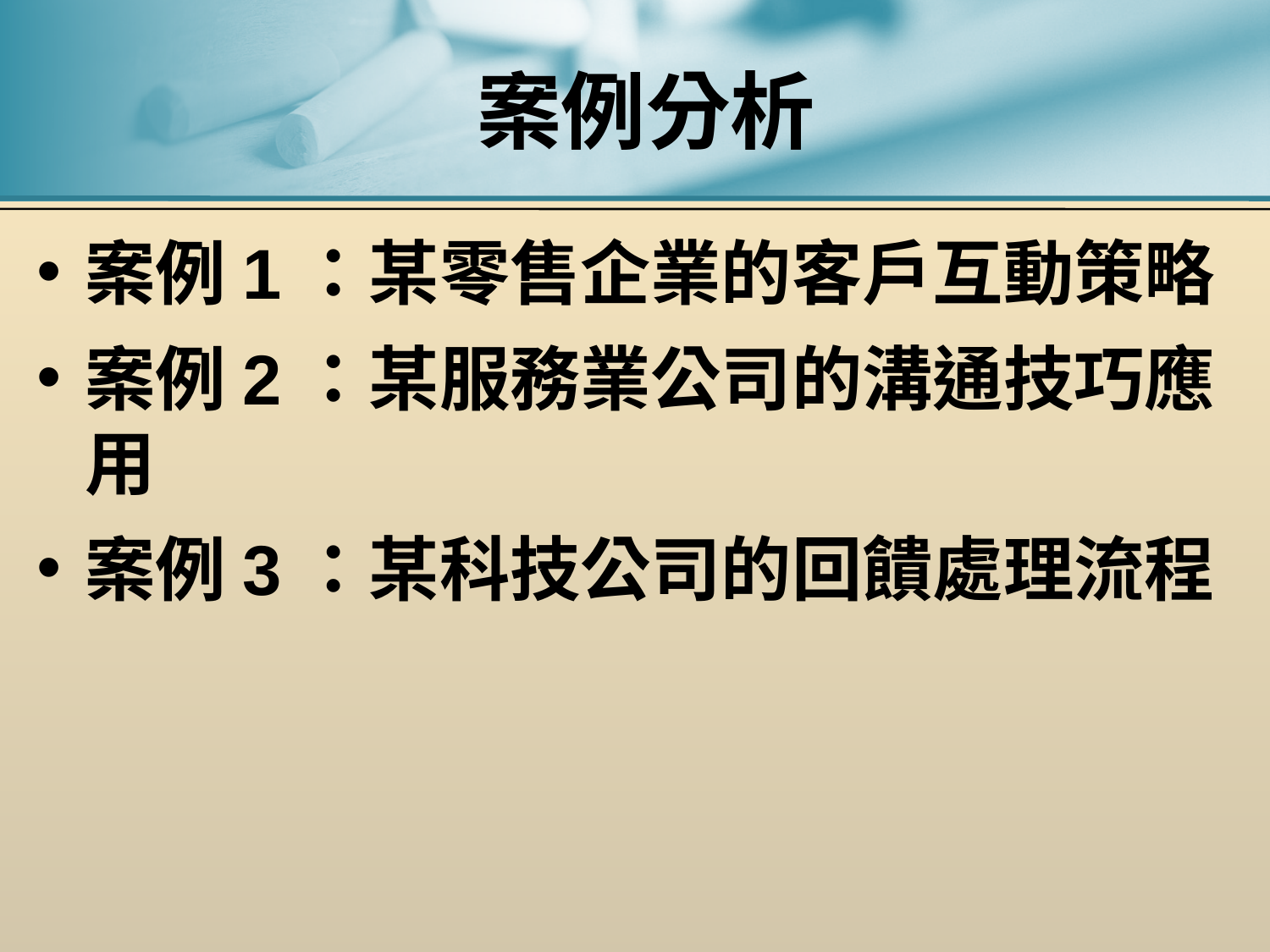

# 案例分析
案例1：某零售企業的客戶互動策略
案例2：某服務業公司的溝通技巧應用
案例3：某科技公司的回饋處理流程